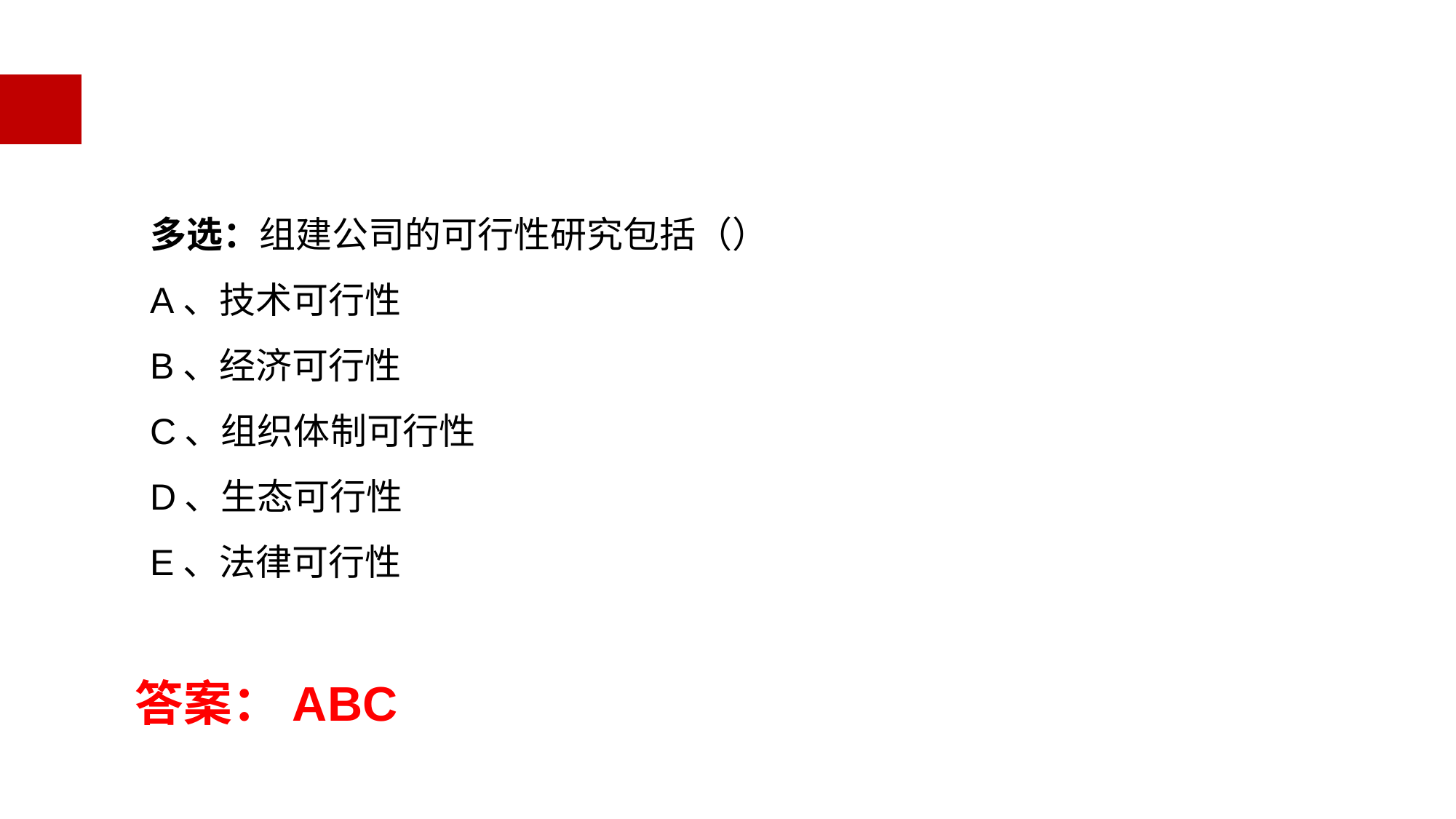

多选：组建公司的可行性研究包括（）
A、技术可行性
B、经济可行性
C、组织体制可行性
D、生态可行性
E、法律可行性
答案：ABC